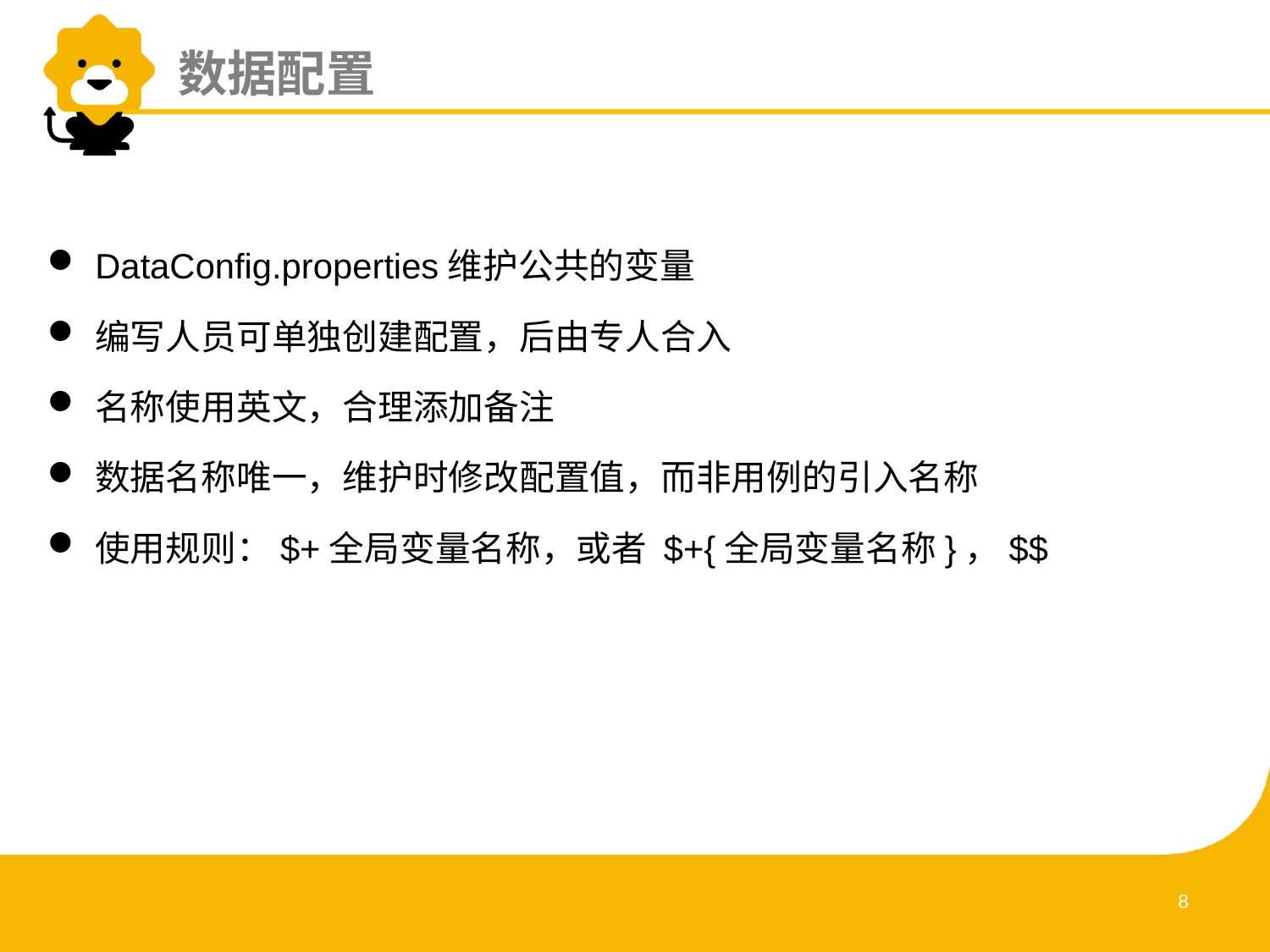

数据配置
DataConfig.properties维护公共的变量
编写人员可单独创建配置，后由专人合入
名称使用英文，合理添加备注
数据名称唯一，维护时修改配置值，而非用例的引入名称
使用规则：$+全局变量名称，或者 $+{全局变量名称}，$$